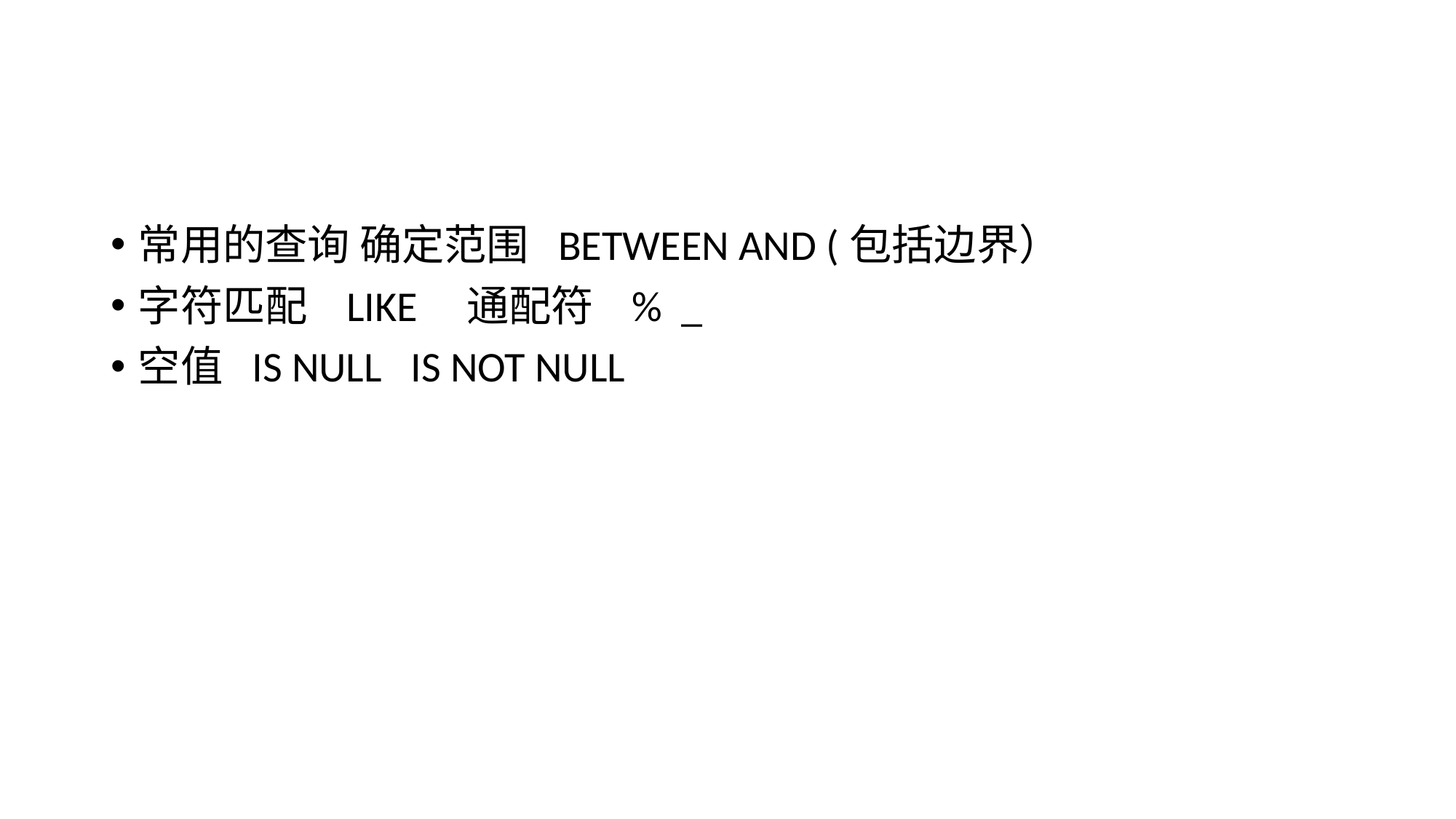

#
常用的查询 确定范围  BETWEEN AND (包括边界）
字符匹配   LIKE    通配符   %  _
空值  IS NULL   IS NOT NULL